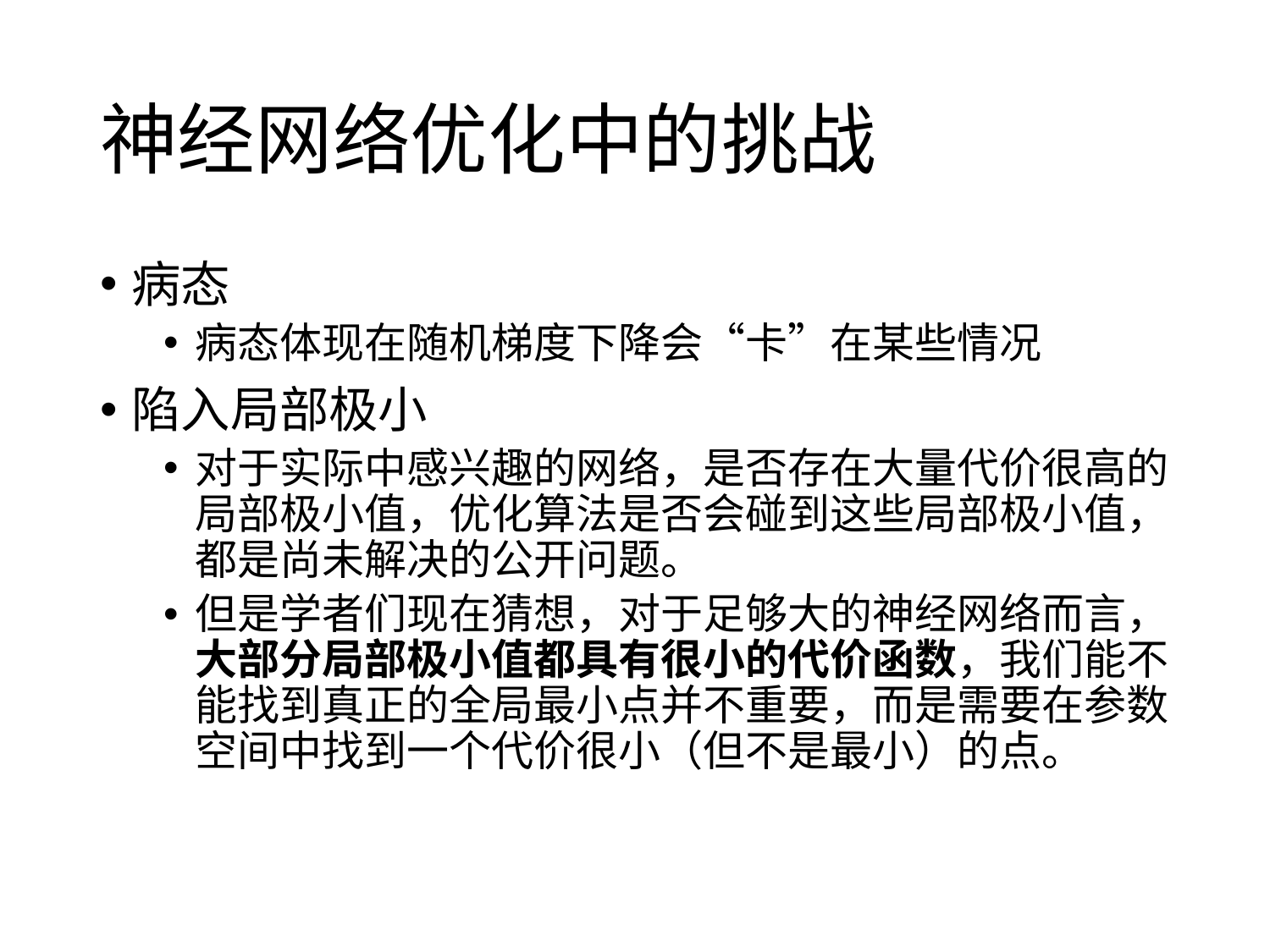

# 神经网络优化中的挑战
病态
病态体现在随机梯度下降会“卡”在某些情况
陷入局部极小
对于实际中感兴趣的网络，是否存在大量代价很高的局部极小值，优化算法是否会碰到这些局部极小值，都是尚未解决的公开问题。
但是学者们现在猜想，对于足够大的神经网络而言，大部分局部极小值都具有很小的代价函数，我们能不能找到真正的全局最小点并不重要，而是需要在参数空间中找到一个代价很小（但不是最小）的点。